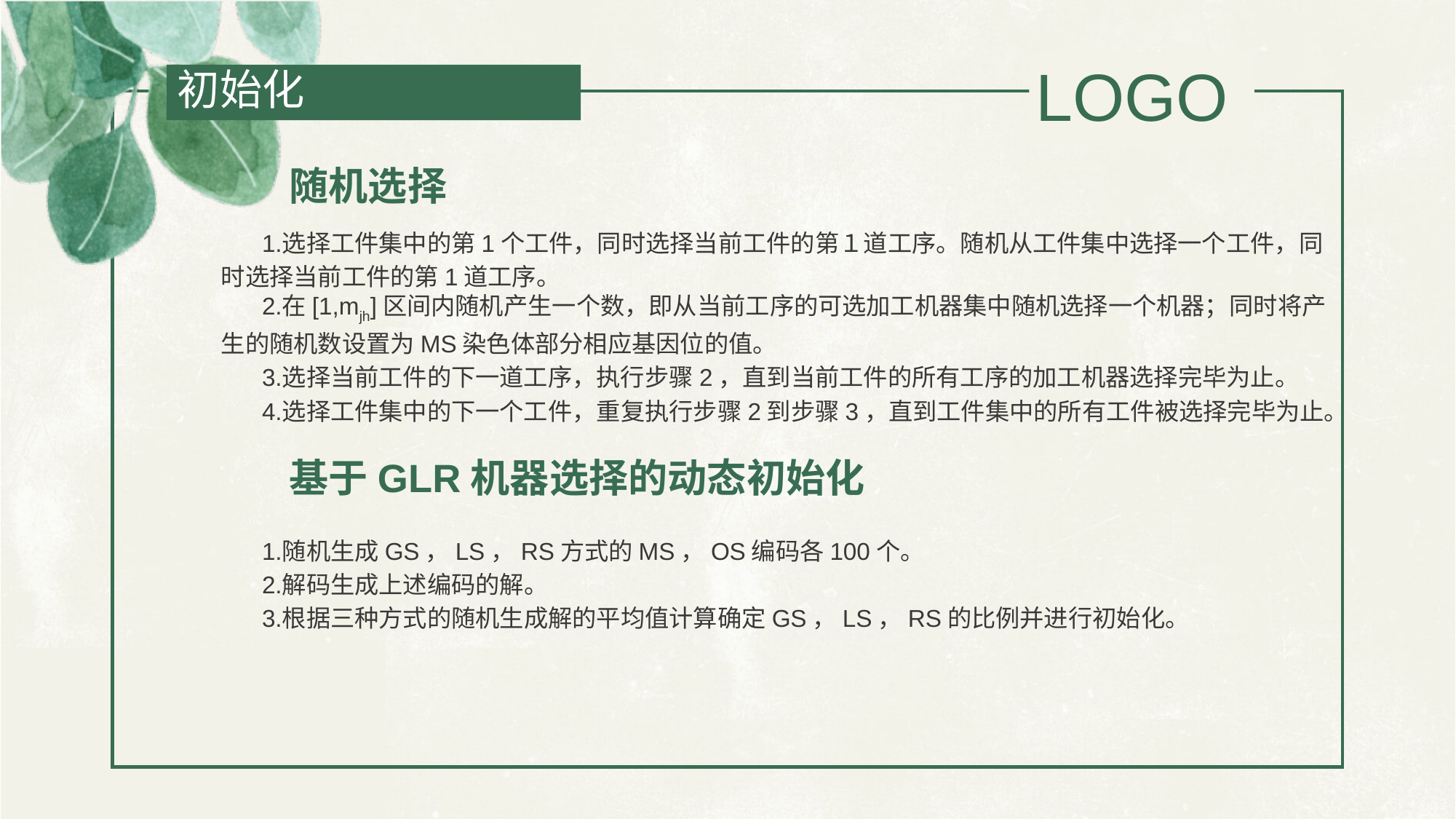

初始化
随机选择
选择工件集中的第1个工件，同时选择当前工件的第１道工序。随机从工件集中选择一个工件，同时选择当前工件的第1道工序。
在[1,mjh]区间内随机产生一个数，即从当前工序的可选加工机器集中随机选择一个机器；同时将产生的随机数设置为MS染色体部分相应基因位的值。
选择当前工件的下一道工序，执行步骤2，直到当前工件的所有工序的加工机器选择完毕为止。
选择工件集中的下一个工件，重复执行步骤2到步骤3，直到工件集中的所有工件被选择完毕为止。
基于GLR机器选择的动态初始化
随机生成GS，LS，RS方式的MS，OS编码各100个。
解码生成上述编码的解。
根据三种方式的随机生成解的平均值计算确定GS，LS，RS的比例并进行初始化。